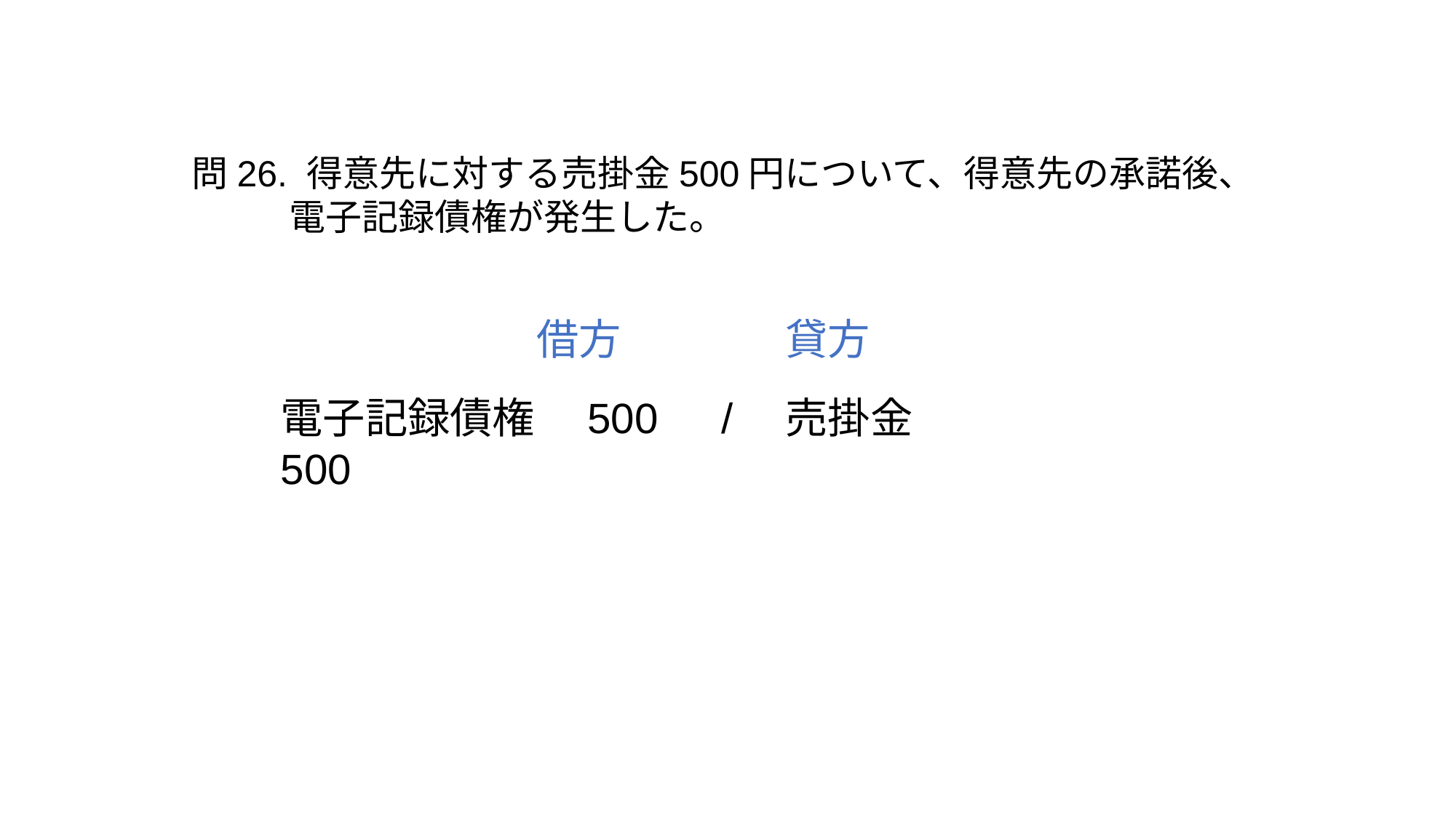

問26. 得意先に対する売掛金500円について、得意先の承諾後、
　　   電子記録債権が発生した。
借方
貸方
電子記録債権　500　/　売掛金　500